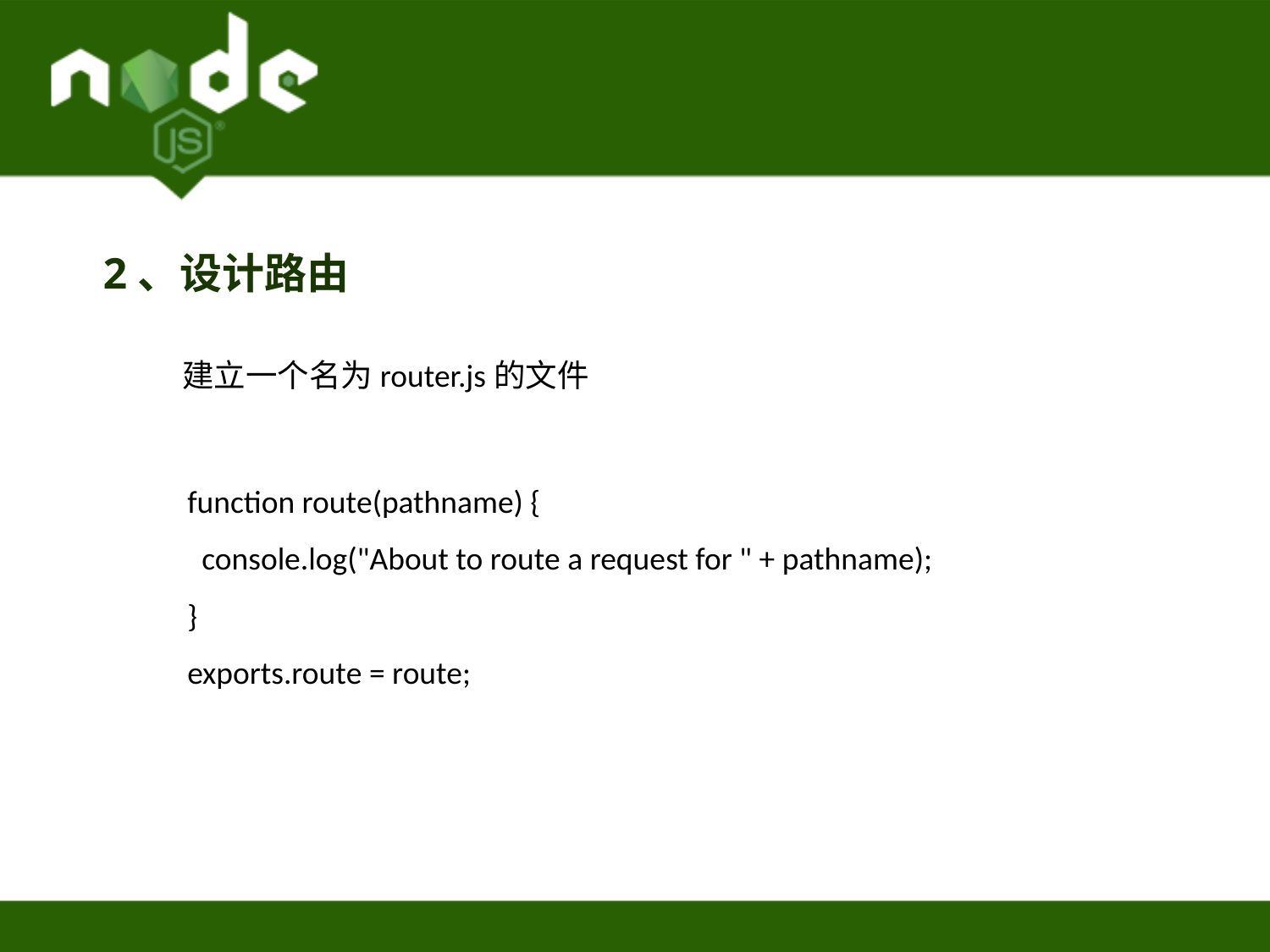

2、设计路由
建立一个名为router.js的文件
function route(pathname) {
  console.log("About to route a request for " + pathname);
}
exports.route = route;